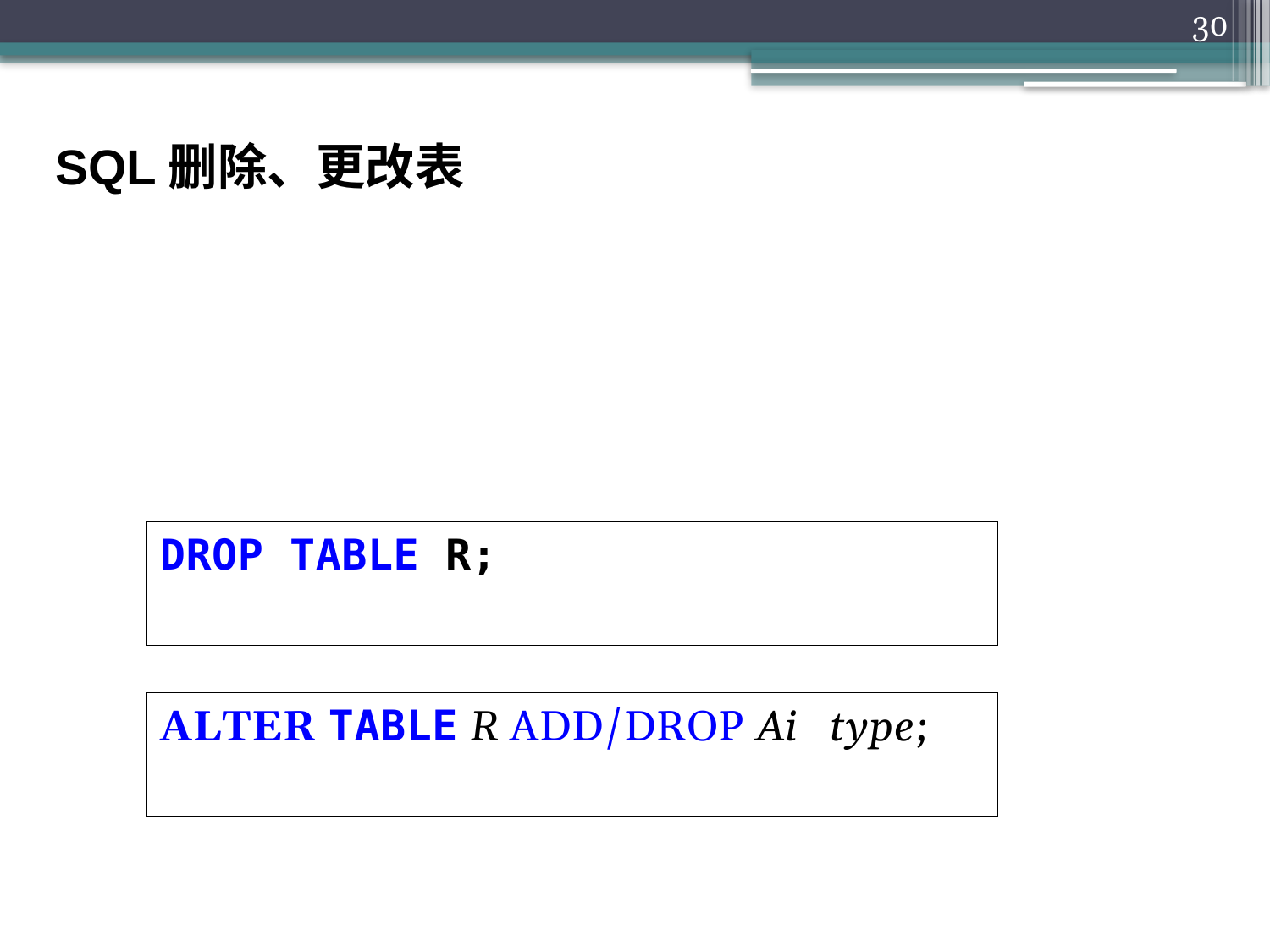

30
SQL删除、更改表

DROP TABLE R;

ALTER TABLE R ADD/DROP Ai   type;